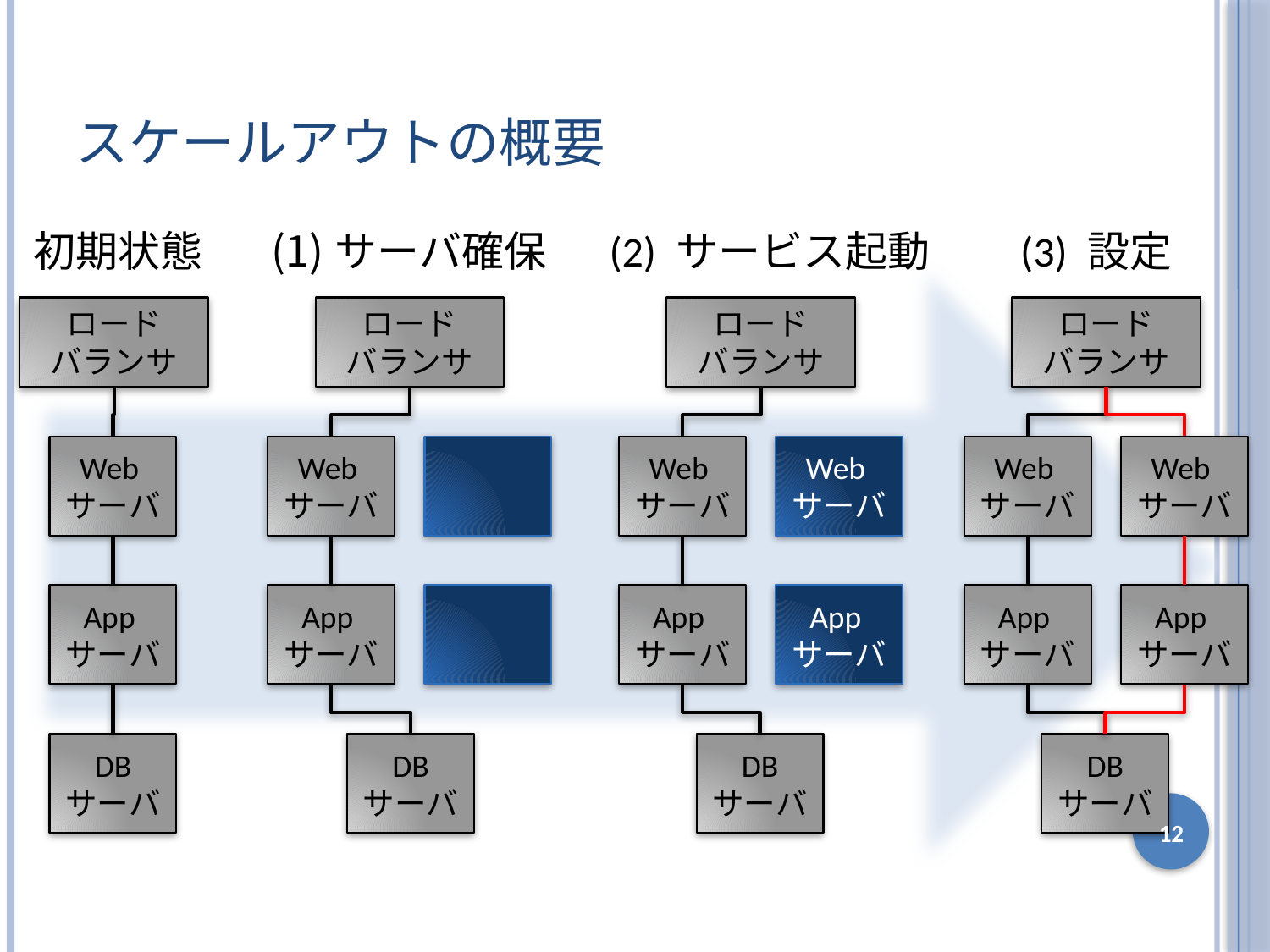

# スケールアウトの概要
初期状態
ロード
バランサ
Webサーバ
Appサーバ
DB
サーバ
サーバ確保
ロード
バランサ
Webサーバ

Appサーバ

DB
サーバ
(2) サービス起動
ロード
バランサ
Webサーバ
Webサーバ
Appサーバ
Appサーバ
DB
サーバ
(3) 設定
ロード
バランサ
Webサーバ
Webサーバ
Appサーバ
Appサーバ
DB
サーバ

12